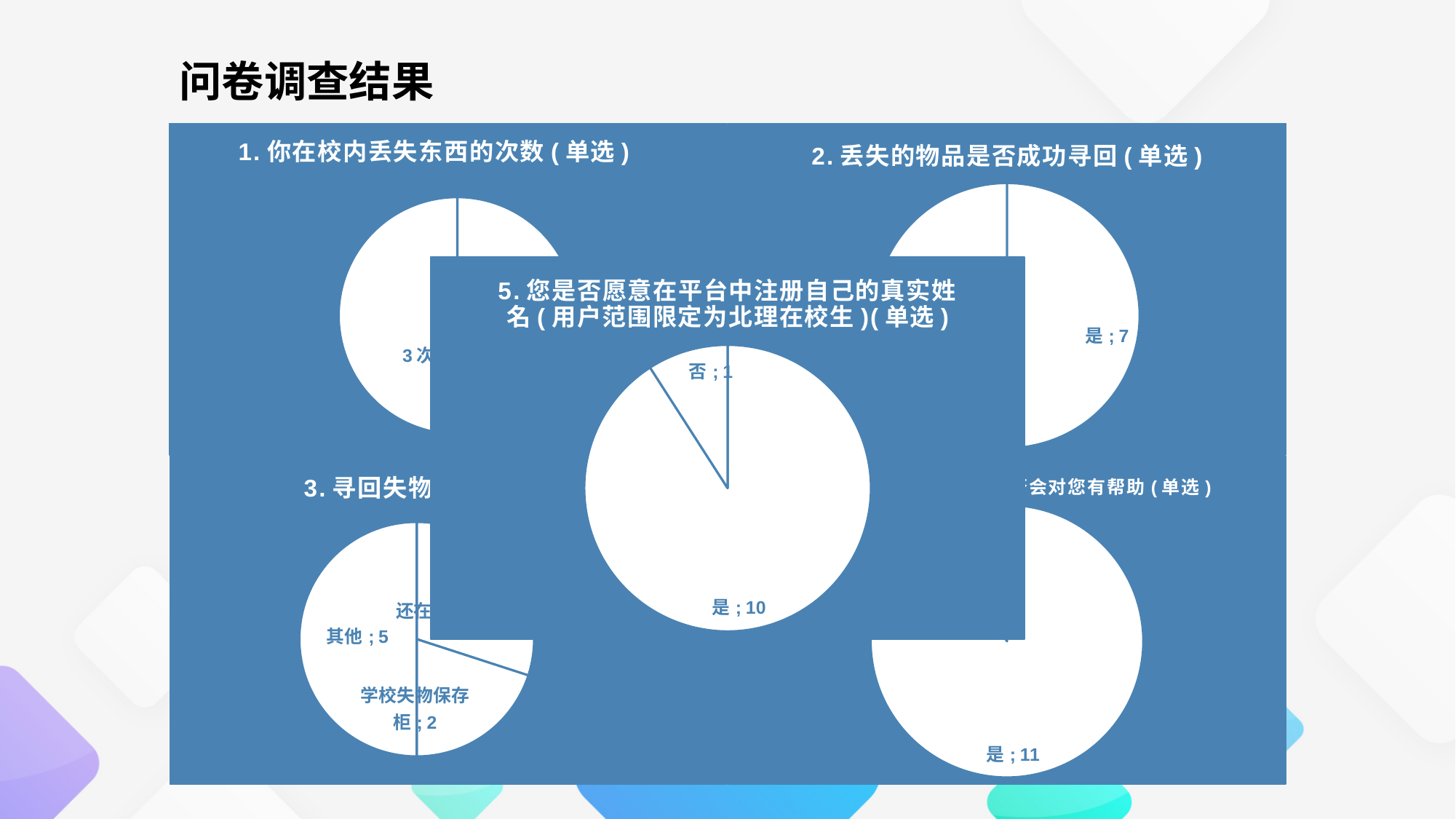

问卷调查结果

### Chart: 1.你在校内丢失东西的次数(单选)

| Category | 你在校内丢失东西的次数() |
|---|---|
| 没有 | 0.0 |
| 3次以下 | 3.0 |
| 3次及以上 | 9.0 |

### Chart: 2.丢失的物品是否成功寻回(单选)

| Category | 2.丢失的物品是否成功寻回(单选) |
|---|---|
| 是 | 7.0 |
| 否 | 5.0 |

### Chart: 5.您是否愿意在平台中注册自己的真实姓名(用户范围限定为北理在校生)(单选)

| Category | 5.您是否愿意在平台中注册自己的真实姓名(用户范围限定为北理在校生)(单选) |
|---|---|
| 是 | 10.0 |
| 否 | 1.0 |

### Chart: 3.寻回失物的方式(多选)

| Category | 3.寻回失物的方式(多选) |
|---|---|
| 还在原处 | 3.0 |
| 学校失物保存柜 | 2.0 |
| 北理小坦克 | 0.0 |
| 其他 | 5.0 |

### Chart: 4.失物招领网络平台是否会对您有帮助(单选)

| Category | 4.失物招领网络平台是否会对您有帮助 |
|---|---|
| 是 | 11.0 |
| 否 | 1.0 |